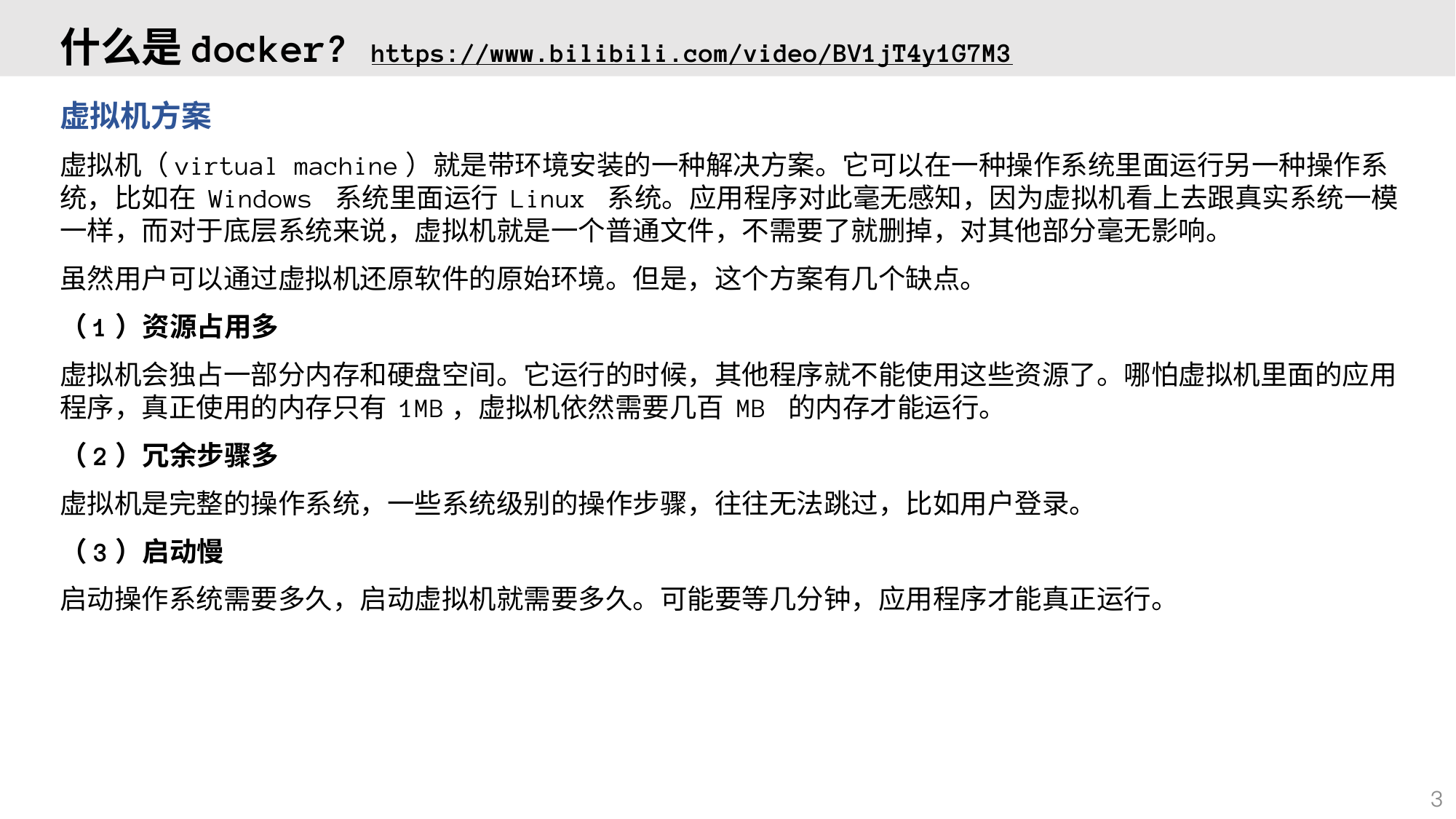

# 什么是docker? https://www.bilibili.com/video/BV1jT4y1G7M3
虚拟机方案
虚拟机（virtual machine）就是带环境安装的一种解决方案。它可以在一种操作系统里面运行另一种操作系统，比如在 Windows 系统里面运行 Linux 系统。应用程序对此毫无感知，因为虚拟机看上去跟真实系统一模一样，而对于底层系统来说，虚拟机就是一个普通文件，不需要了就删掉，对其他部分毫无影响。
虽然用户可以通过虚拟机还原软件的原始环境。但是，这个方案有几个缺点。
（1）资源占用多
虚拟机会独占一部分内存和硬盘空间。它运行的时候，其他程序就不能使用这些资源了。哪怕虚拟机里面的应用程序，真正使用的内存只有 1MB，虚拟机依然需要几百 MB 的内存才能运行。
（2）冗余步骤多
虚拟机是完整的操作系统，一些系统级别的操作步骤，往往无法跳过，比如用户登录。
（3）启动慢
启动操作系统需要多久，启动虚拟机就需要多久。可能要等几分钟，应用程序才能真正运行。
3